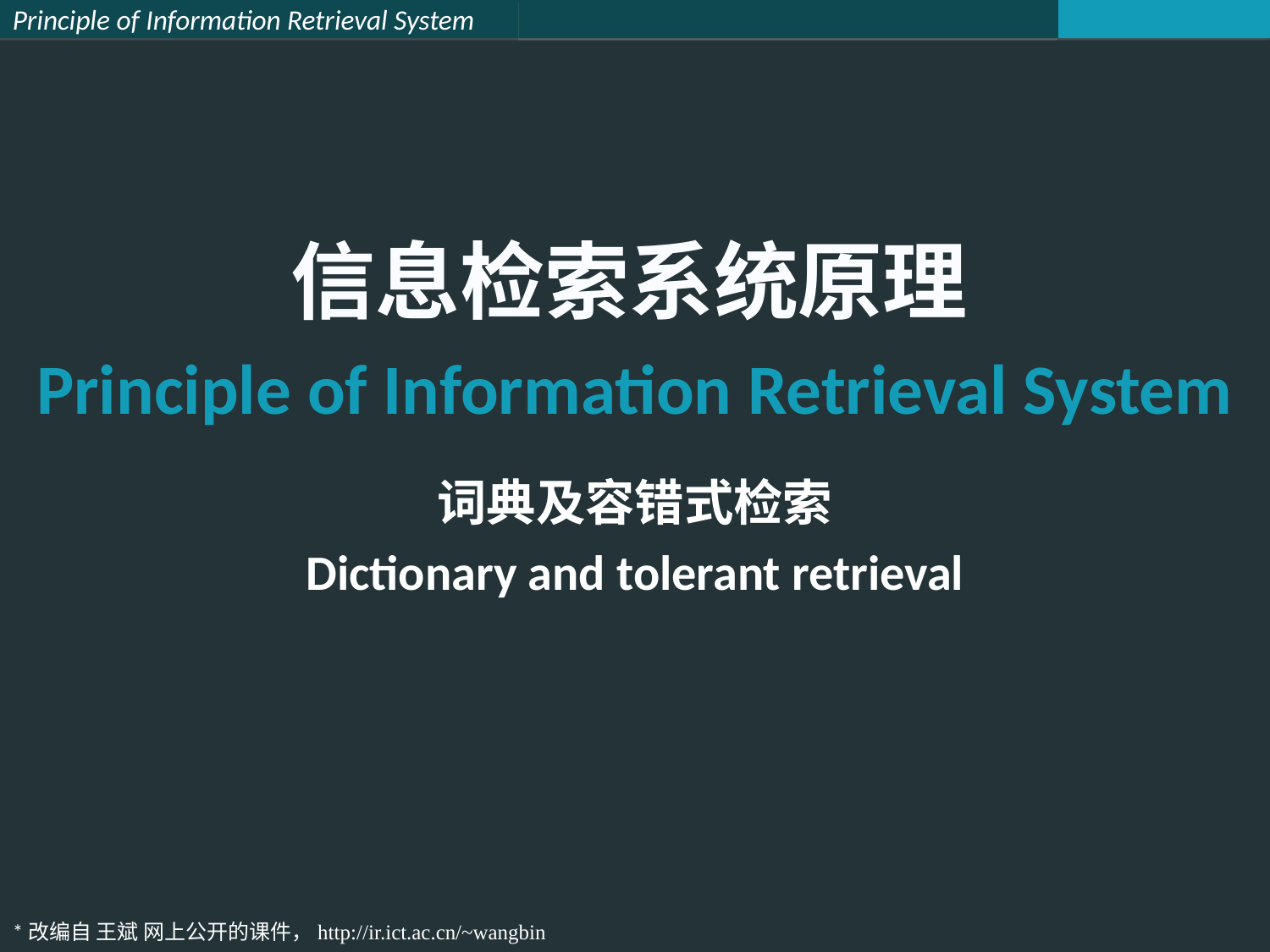

Principle of Information Retrieval System
词典及容错式检索
Dictionary and tolerant retrieval

*改编自 王斌 网上公开的课件，http://ir.ict.ac.cn/~wangbin